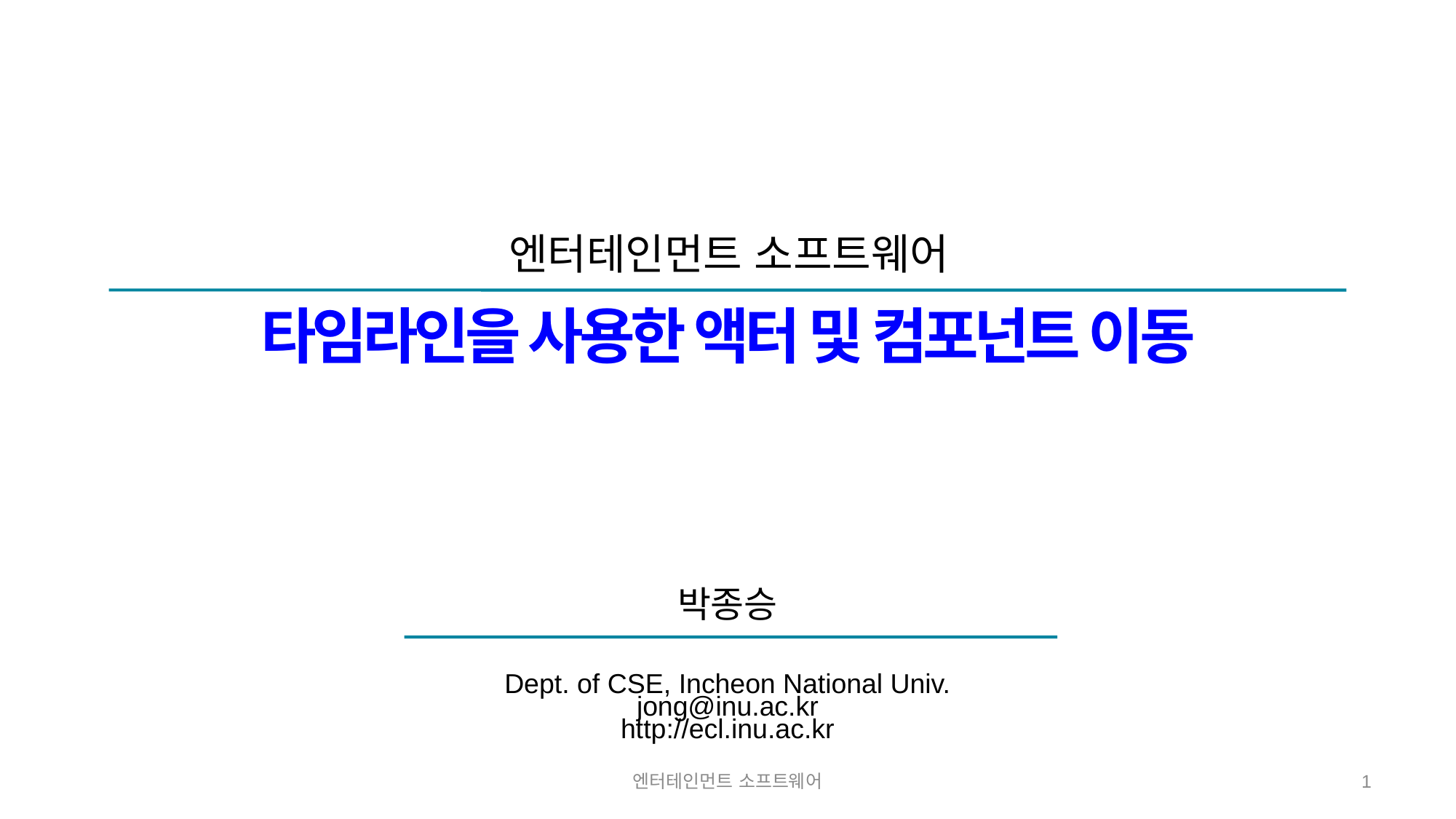

# 타임라인을 사용한 액터 및 컴포넌트 이동

엔터테인먼트 소프트웨어
1